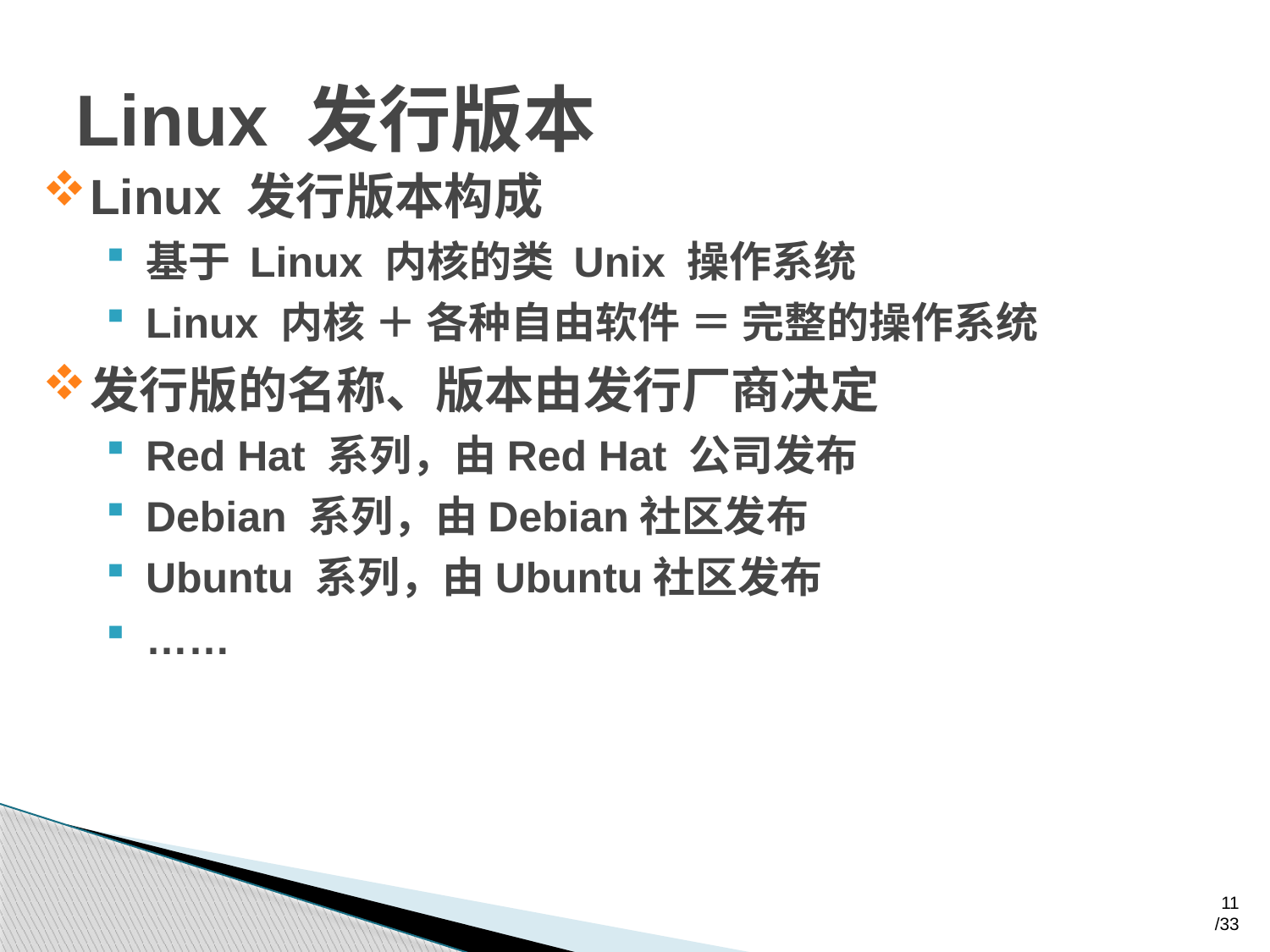

# Linux 发行版本
Linux 发行版本构成
基于 Linux 内核的类 Unix 操作系统
Linux 内核 ＋ 各种自由软件 ＝ 完整的操作系统
发行版的名称、版本由发行厂商决定
Red Hat 系列，由Red Hat 公司发布
Debian 系列，由Debian社区发布
Ubuntu 系列，由Ubuntu社区发布
……
11/33